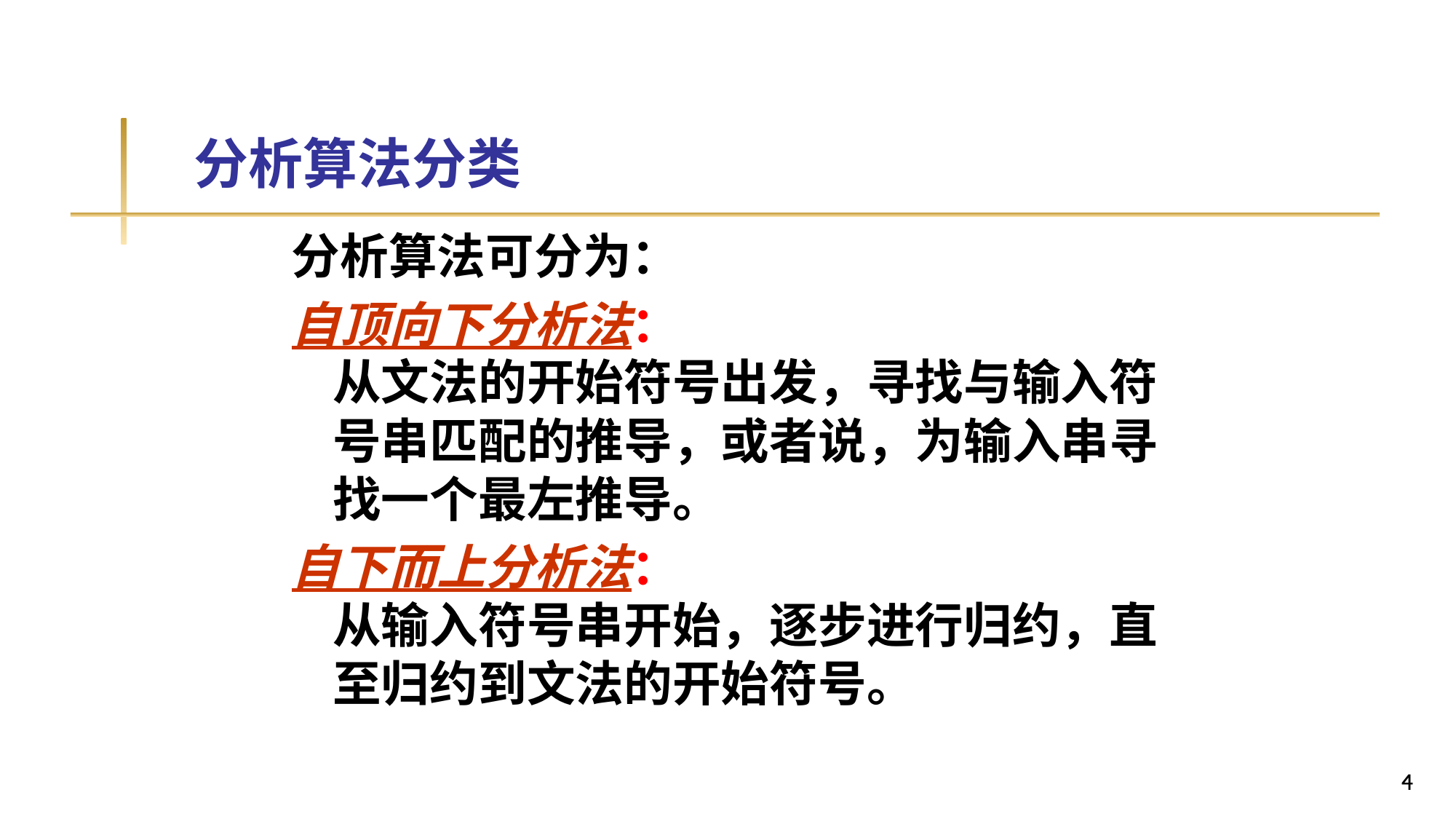

# 分析算法分类
分析算法可分为：
自顶向下分析法：
从文法的开始符号出发，寻找与输入符号串匹配的推导，或者说，为输入串寻找一个最左推导。
自下而上分析法：
从输入符号串开始，逐步进行归约，直至归约到文法的开始符号。

4